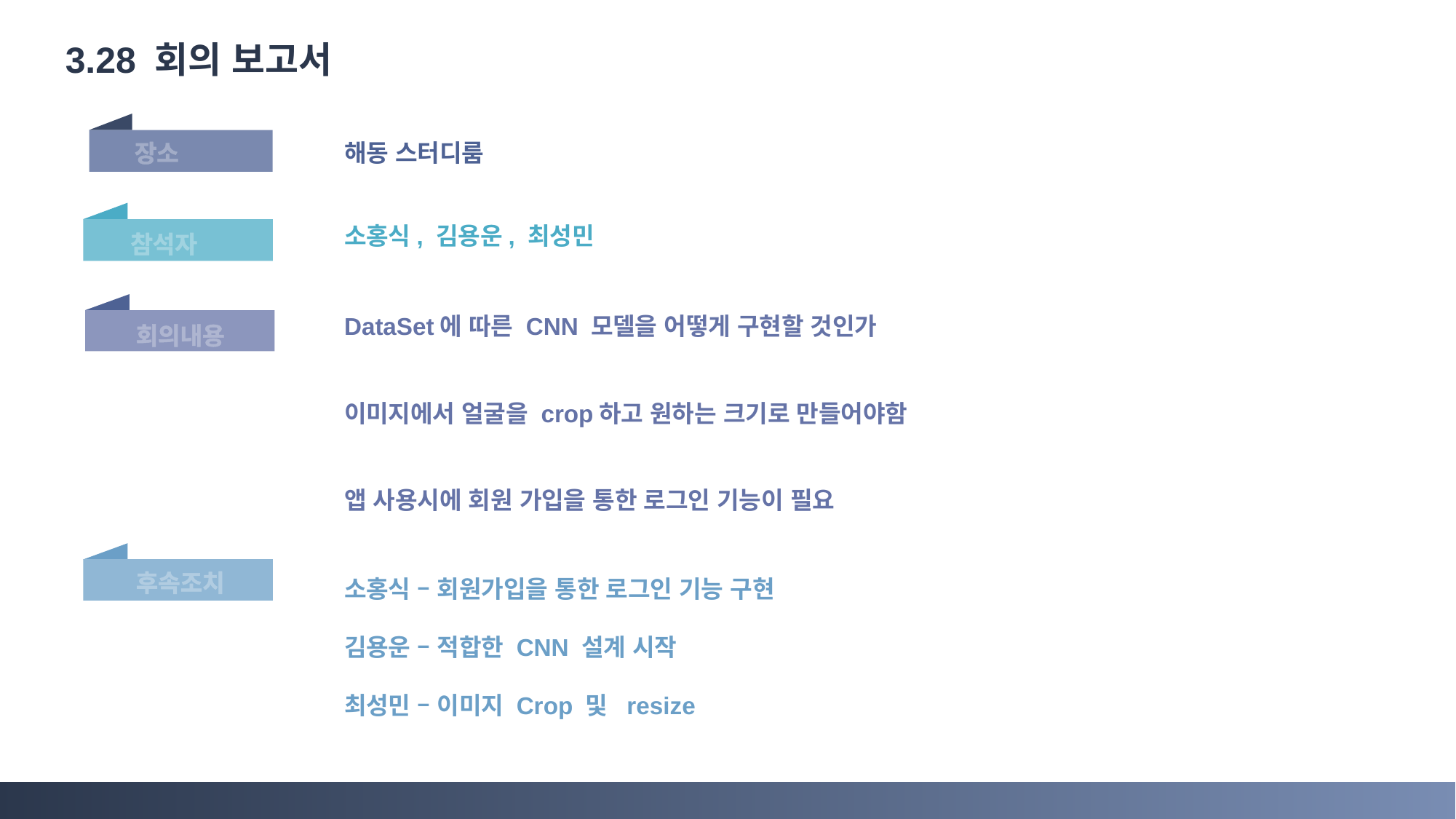

3.28 회의 보고서

장소
해동 스터디룸

참석자
소홍식, 김용운, 최성민

회의내용
DataSet에 따른 CNN 모델을 어떻게 구현할 것인가

이미지에서 얼굴을 crop하고 원하는 크기로 만들어야함

앱 사용시에 회원 가입을 통한 로그인 기능이 필요

후속조치
소홍식 – 회원가입을 통한 로그인 기능 구현

김용운 – 적합한 CNN 설계 시작

최성민 – 이미지 Crop 및  resize